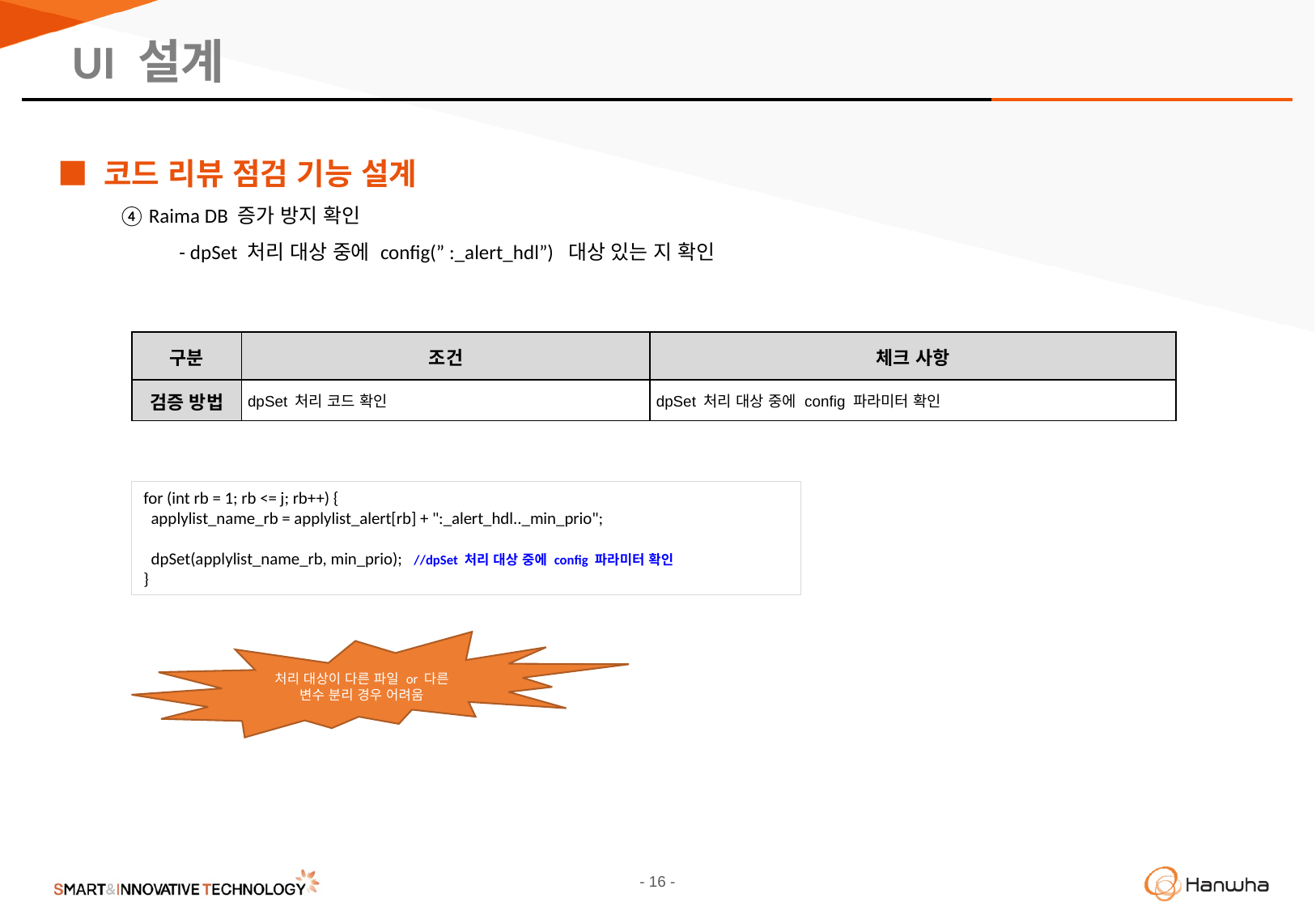

UI 설계
■ 코드 리뷰 점검 기능 설계
Raima DB 증가 방지 확인
- dpSet 처리 대상 중에 config(” :_alert_hdl”)  대상 있는 지 확인
| 구분 | 조건 | 체크 사항 |
| --- | --- | --- |
| 검증 방법 | dpSet 처리 코드 확인 | dpSet 처리 대상 중에 config 파라미터 확인 |
for (int rb = 1; rb <= j; rb++) {
  applylist_name_rb = applylist_alert[rb] + ":_alert_hdl.._min_prio";

  dpSet(applylist_name_rb, min_prio);   //dpSet 처리 대상 중에 config 파라미터 확인
}
처리 대상이 다른 파일 or 다른 변수 분리 경우 어려움